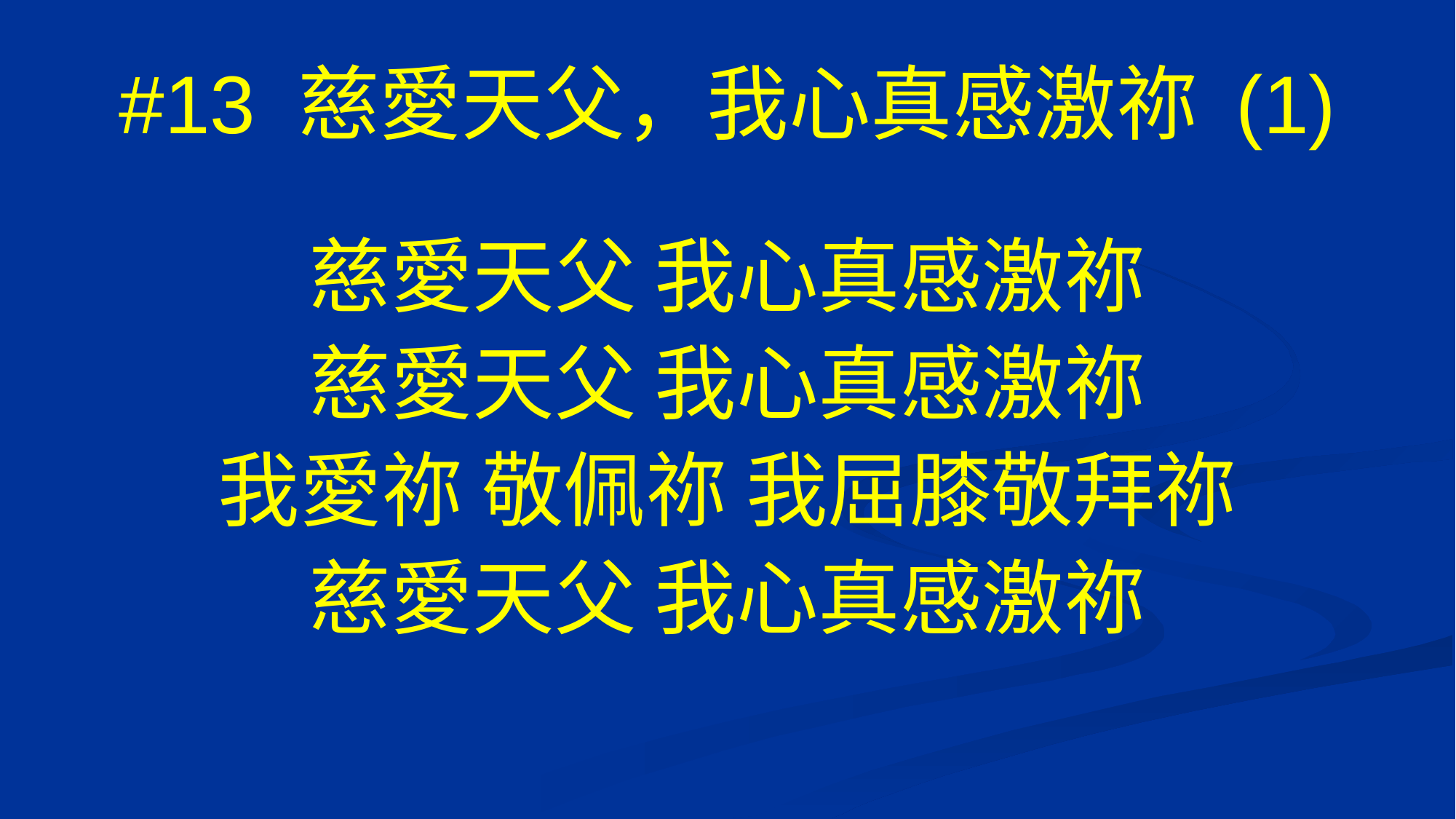

# #13 慈愛天父，我心真感激祢 (1)
慈愛天父 我心真感激祢
慈愛天父 我心真感激祢
我愛祢 敬佩祢 我屈膝敬拜祢
慈愛天父 我心真感激祢